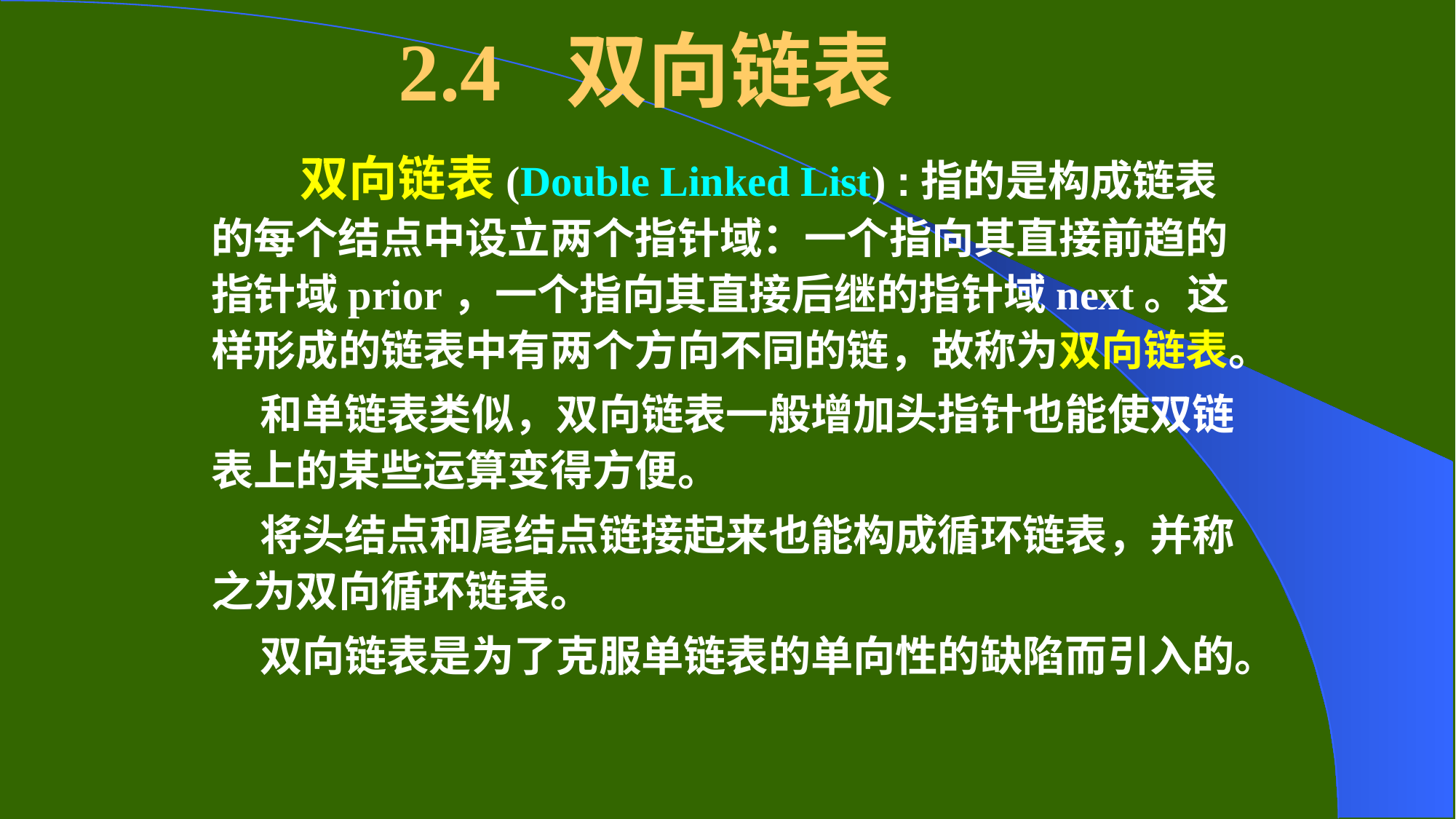

# 2.4  双向链表
       双向链表(Double Linked List) :指的是构成链表的每个结点中设立两个指针域：一个指向其直接前趋的指针域prior，一个指向其直接后继的指针域next。这样形成的链表中有两个方向不同的链，故称为双向链表。
    和单链表类似，双向链表一般增加头指针也能使双链表上的某些运算变得方便。
    将头结点和尾结点链接起来也能构成循环链表，并称之为双向循环链表。
    双向链表是为了克服单链表的单向性的缺陷而引入的。